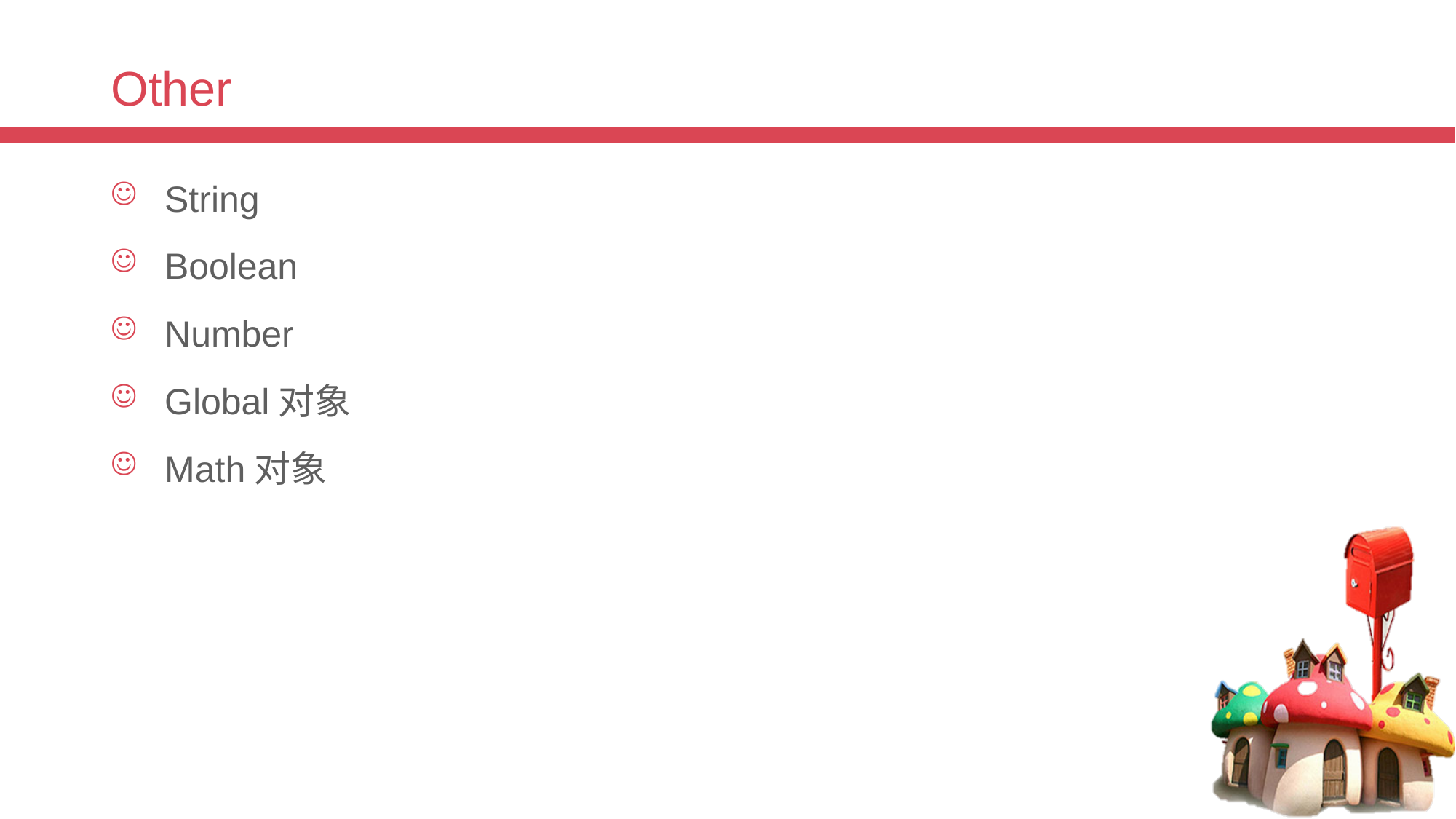

# Other
String
Boolean
Number
Global对象
Math对象